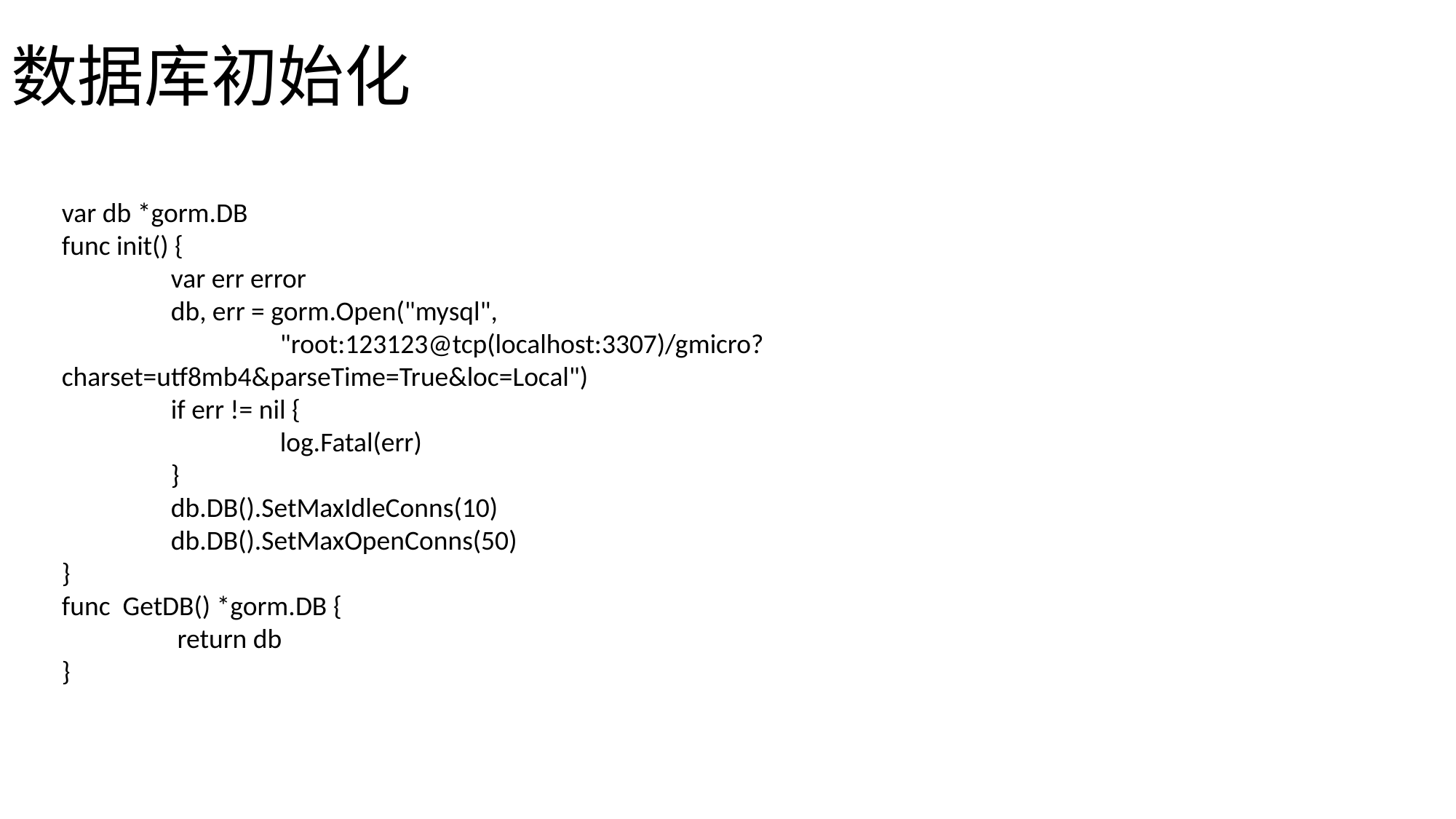

# 数据库初始化
var db *gorm.DB
func init() {
	var err error
	db, err = gorm.Open("mysql",
		"root:123123@tcp(localhost:3307)/gmicro?charset=utf8mb4&parseTime=True&loc=Local")
	if err != nil {
		log.Fatal(err)
	}
	db.DB().SetMaxIdleConns(10)
	db.DB().SetMaxOpenConns(50)
}
func  GetDB() *gorm.DB {
	 return db
}